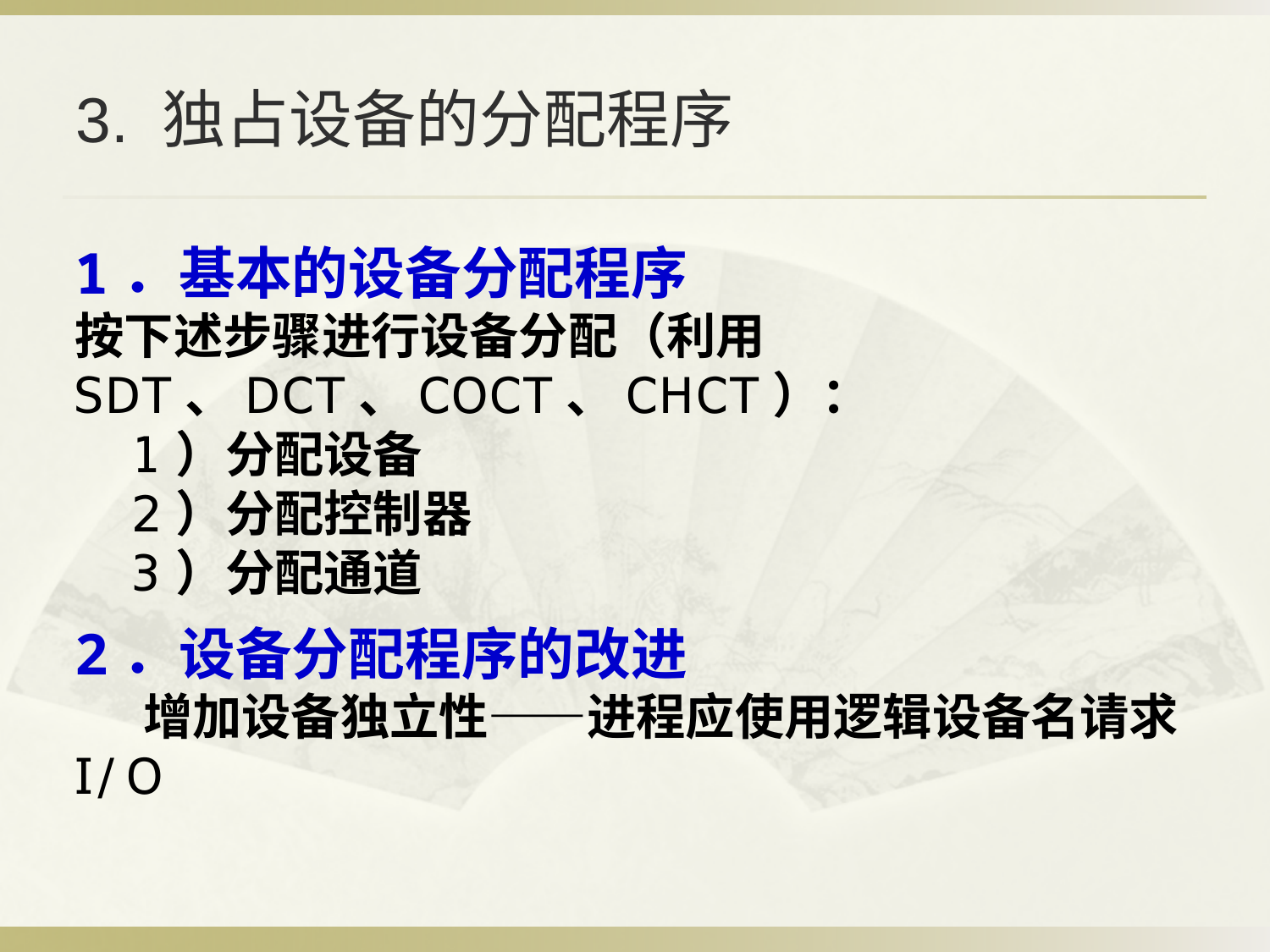

# 3. 独占设备的分配程序
1．基本的设备分配程序
按下述步骤进行设备分配（利用SDT、DCT、COCT、CHCT）：
    1）分配设备
    2）分配控制器
    3）分配通道
2．设备分配程序的改进
     增加设备独立性——进程应使用逻辑设备名请求I/O

83